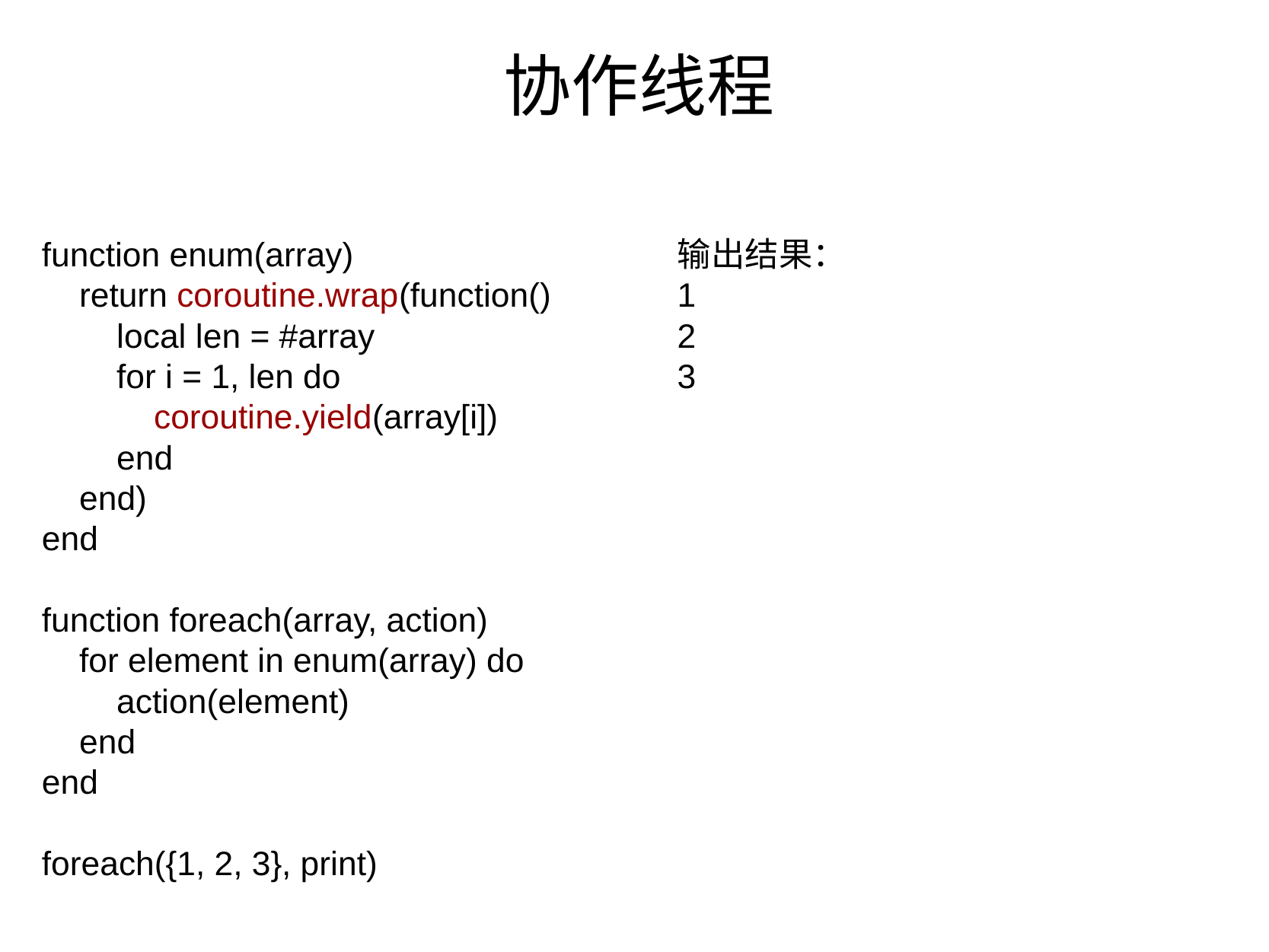

# 协作线程
function enum(array)
    return coroutine.wrap(function()
        local len = #array
        for i = 1, len do
            coroutine.yield(array[i])
        end
    end)
end

function foreach(array, action)
    for element in enum(array) do
        action(element)
    end
end

foreach({1, 2, 3}, print)

输出结果：
1
2
3